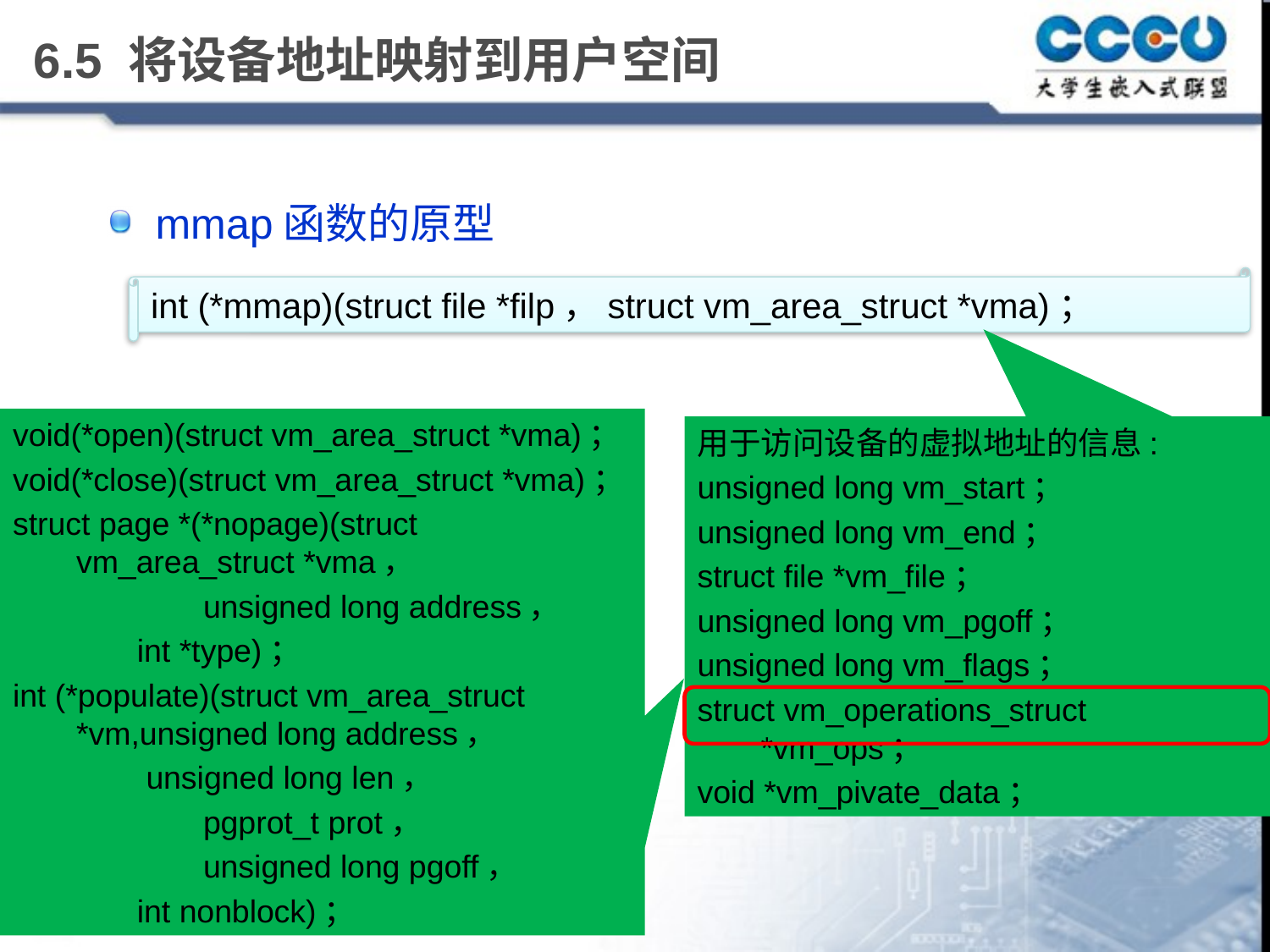

# 6.5 将设备地址映射到用户空间
mmap函数的原型

int (*mmap)(struct file *filp，struct vm_area_struct *vma)；
void(*open)(struct vm_area_struct *vma)；
void(*close)(struct vm_area_struct *vma)；
struct page *(*nopage)(struct 	vm_area_struct *vma，
	     	unsigned long address，
              int *type)；
int (*populate)(struct vm_area_struct 	*vm,unsigned long address，
               unsigned long len，
		pgprot_t prot，
		unsigned long pgoff，
              int nonblock)；
用于访问设备的虚拟地址的信息:
unsigned long vm_start；
unsigned long vm_end；
struct file *vm_file；
unsigned long vm_pgoff；
unsigned long vm_flags；
struct vm_operations_struct *vm_ops；
void *vm_pivate_data；